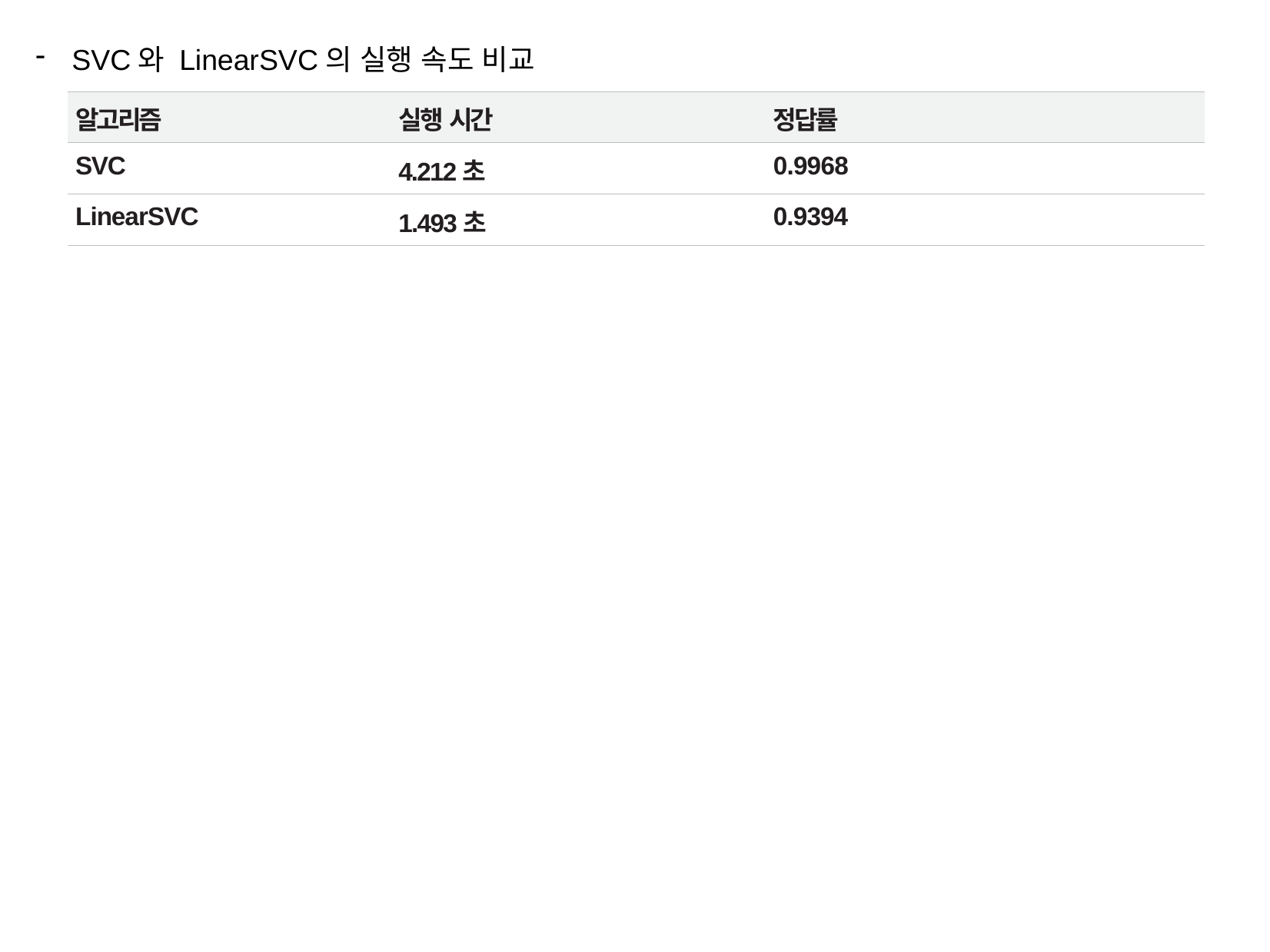

SVC와 LinearSVC의 실행 속도 비교
| 알고리즘 | 실행 시간 | 정답률 |
| --- | --- | --- |
| SVC | 4.212초 | 0.9968 |
| LinearSVC | 1.493초 | 0.9394 |